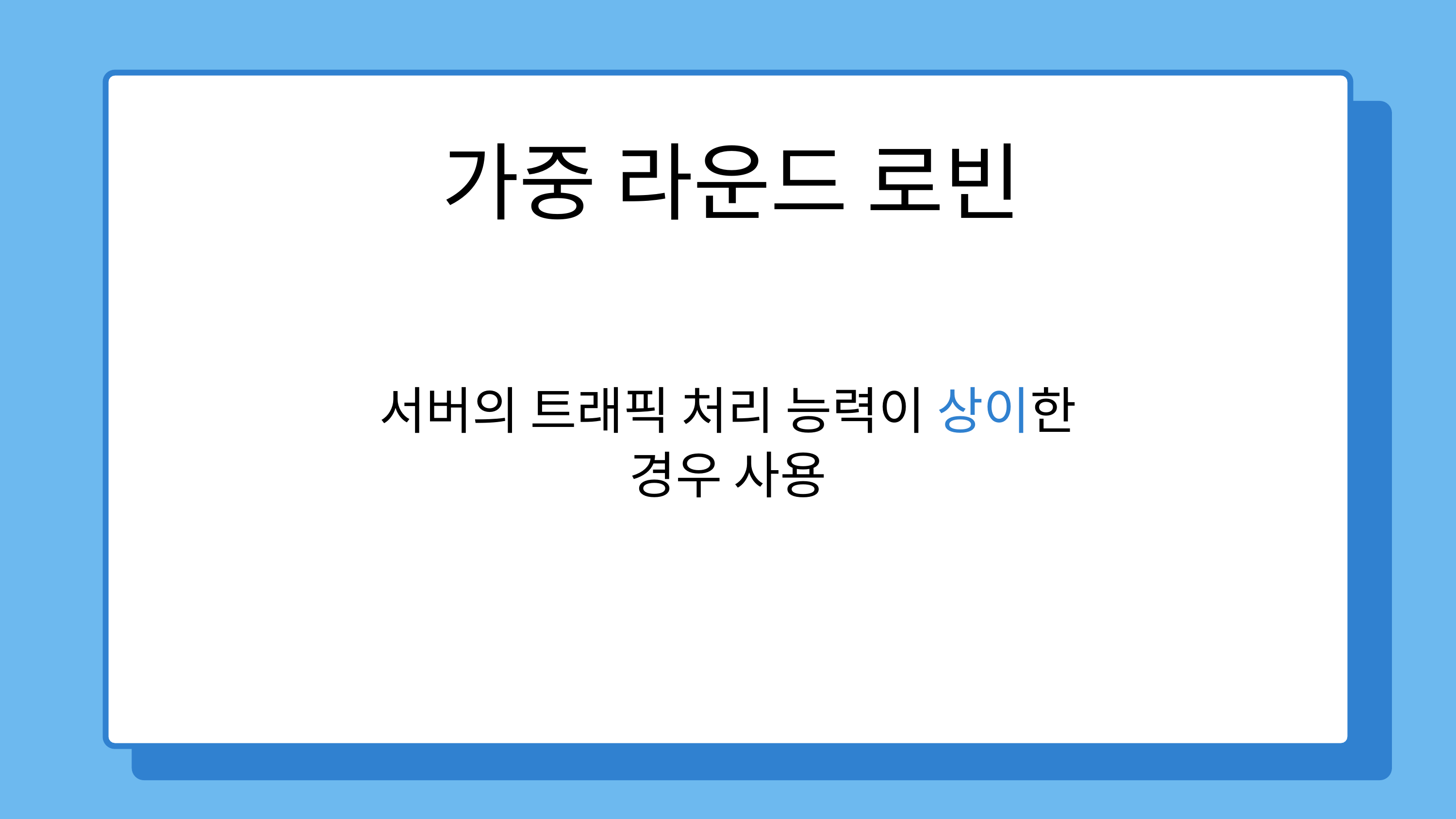

가중 라운드 로빈
서버의 트래픽 처리 능력이 상이한 경우 사용